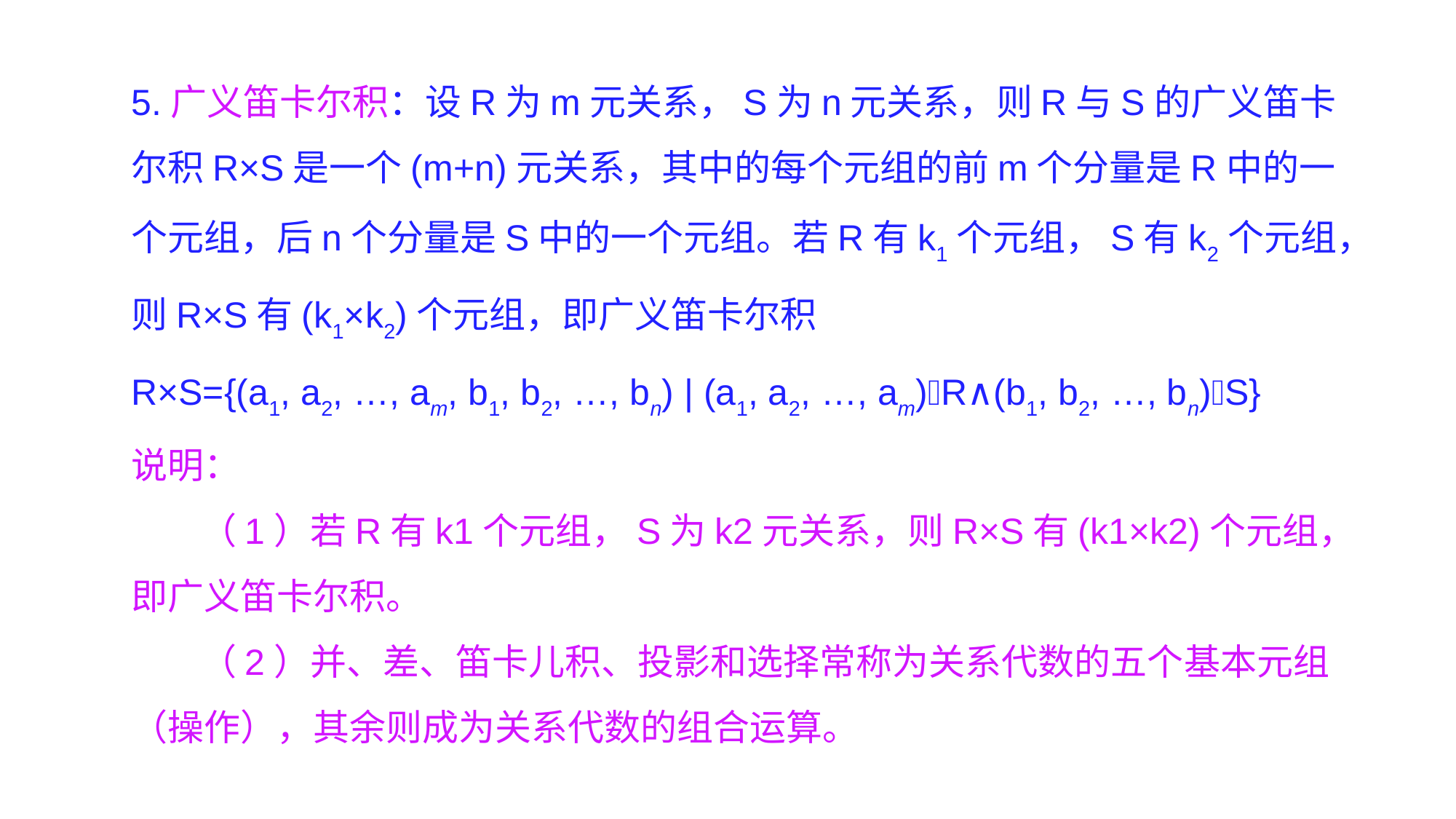

5.广义笛卡尔积：设R为m元关系，S为n元关系，则R与S的广义笛卡尔积R×S是一个(m+n)元关系，其中的每个元组的前m个分量是R中的一个元组，后n个分量是S中的一个元组。若R有k1个元组，S有k2个元组，则R×S有(k1×k2)个元组，即广义笛卡尔积
R×S={(a1, a2, …, am, b1, b2, …, bn) | (a1, a2, …, am)∈R∧(b1, b2, …, bn)∈S}
说明：
（1）若R有k1个元组，S为k2元关系，则R×S有(k1×k2)个元组，即广义笛卡尔积。
（2）并、差、笛卡儿积、投影和选择常称为关系代数的五个基本元组（操作），其余则成为关系代数的组合运算。